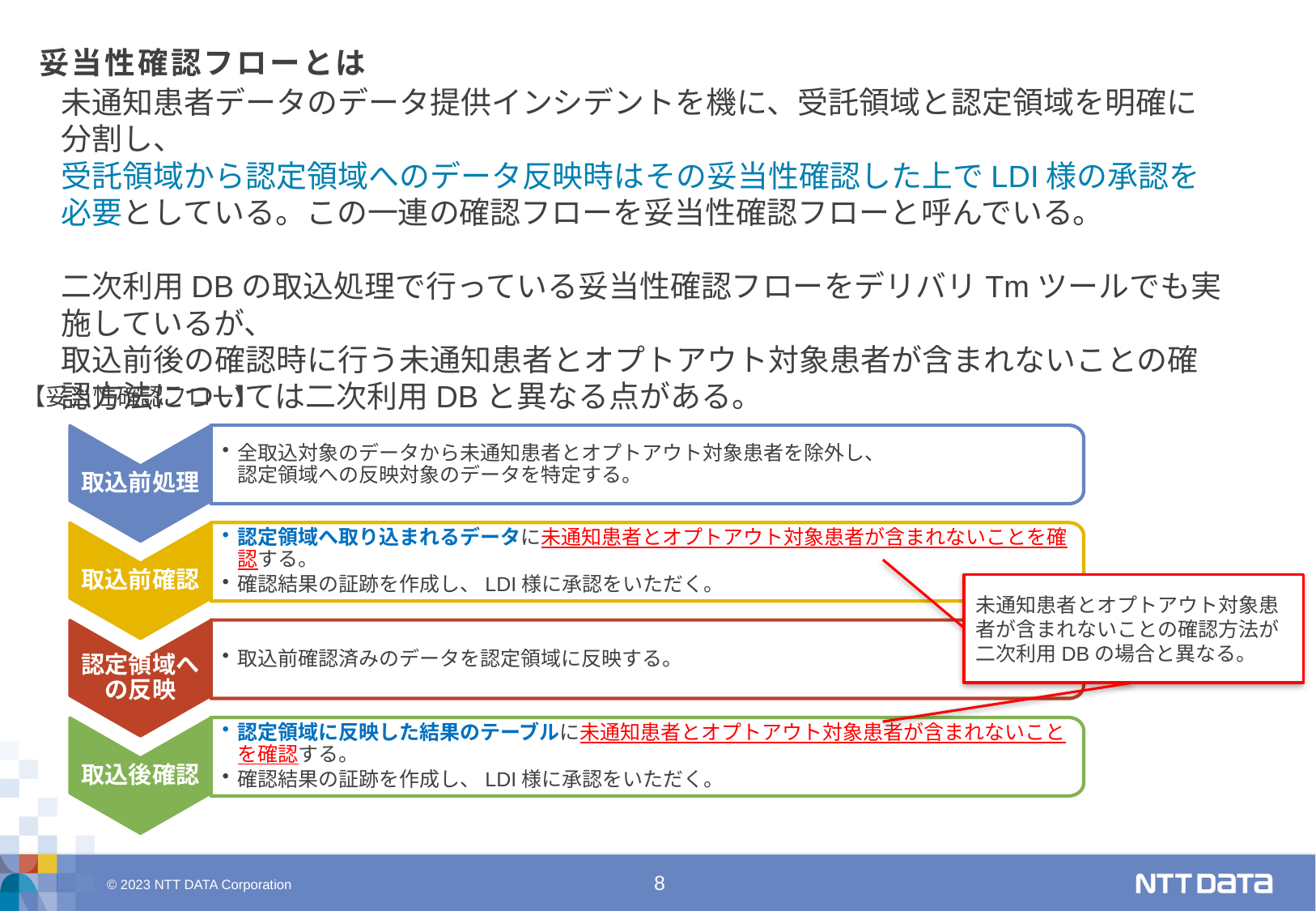

# 妥当性確認フローとは
未通知患者データのデータ提供インシデントを機に、受託領域と認定領域を明確に分割し、
受託領域から認定領域へのデータ反映時はその妥当性確認した上でLDI様の承認を必要としている。この一連の確認フローを妥当性確認フローと呼んでいる。

二次利用DBの取込処理で行っている妥当性確認フローをデリバリTmツールでも実施しているが、
取込前後の確認時に行う未通知患者とオプトアウト対象患者が含まれないことの確認方法については二次利用DBと異なる点がある。

【妥当性確認フロー】
全取込対象のデータから未通知患者とオプトアウト対象患者を除外し、
認定領域への反映対象のデータを特定する。
取込前処理
認定領域へ取り込まれるデータに未通知患者とオプトアウト対象患者が含まれないことを確認する。
確認結果の証跡を作成し、LDI様に承認をいただく。
取込前確認
取込前確認済みのデータを認定領域に反映する。
認定領域への反映
認定領域に反映した結果のテーブルに未通知患者とオプトアウト対象患者が含まれないことを確認する。
確認結果の証跡を作成し、LDI様に承認をいただく。
取込後確認
未通知患者とオプトアウト対象患者が含まれないことの確認方法が
二次利用DBの場合と異なる。